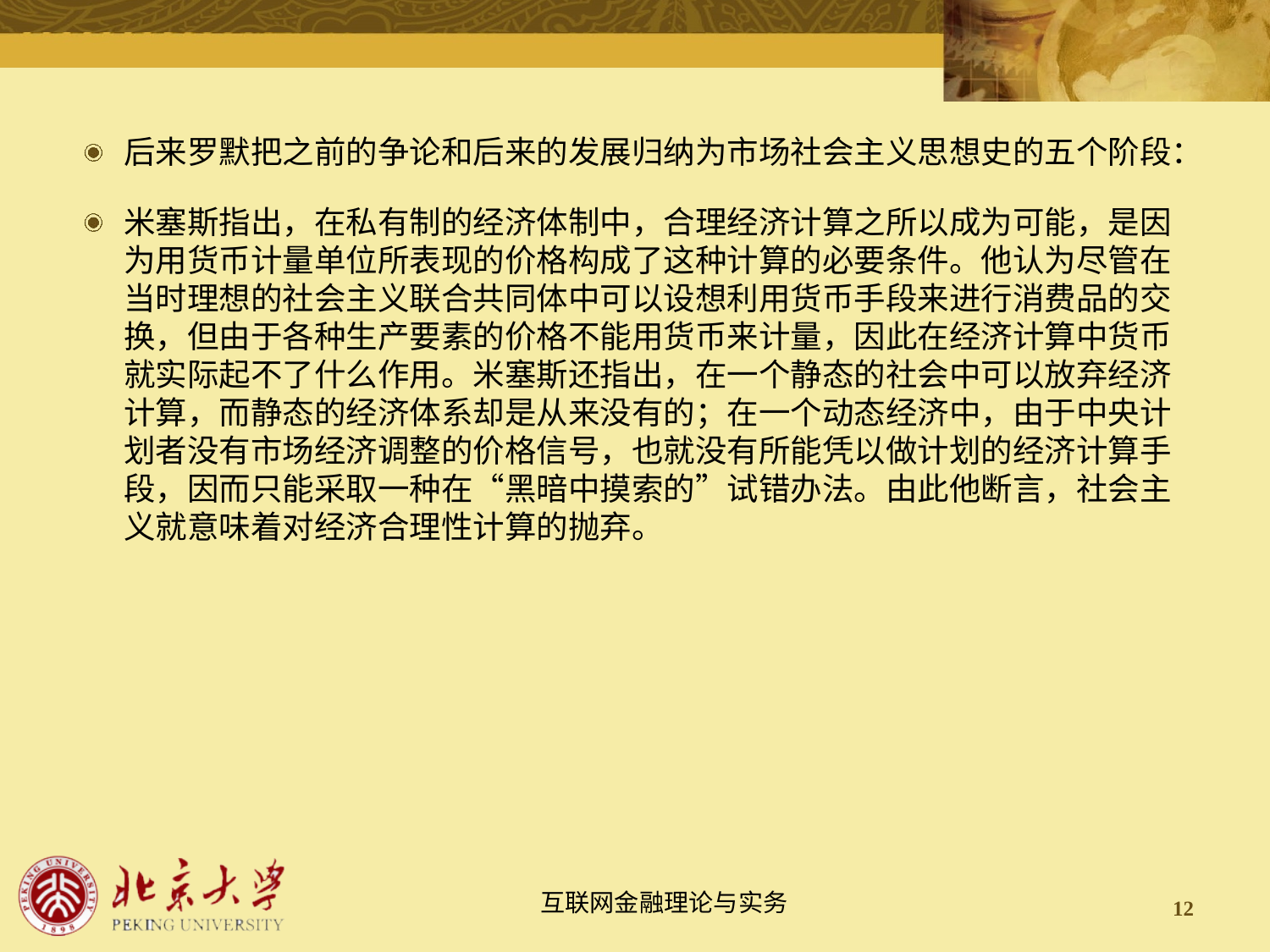

后来罗默把之前的争论和后来的发展归纳为市场社会主义思想史的五个阶段：
米塞斯指出，在私有制的经济体制中，合理经济计算之所以成为可能，是因为用货币计量单位所表现的价格构成了这种计算的必要条件。他认为尽管在当时理想的社会主义联合共同体中可以设想利用货币手段来进行消费品的交换，但由于各种生产要素的价格不能用货币来计量，因此在经济计算中货币就实际起不了什么作用。米塞斯还指出，在一个静态的社会中可以放弃经济计算，而静态的经济体系却是从来没有的；在一个动态经济中，由于中央计划者没有市场经济调整的价格信号，也就没有所能凭以做计划的经济计算手段，因而只能采取一种在“黑暗中摸索的”试错办法。由此他断言，社会主义就意味着对经济合理性计算的抛弃。
12